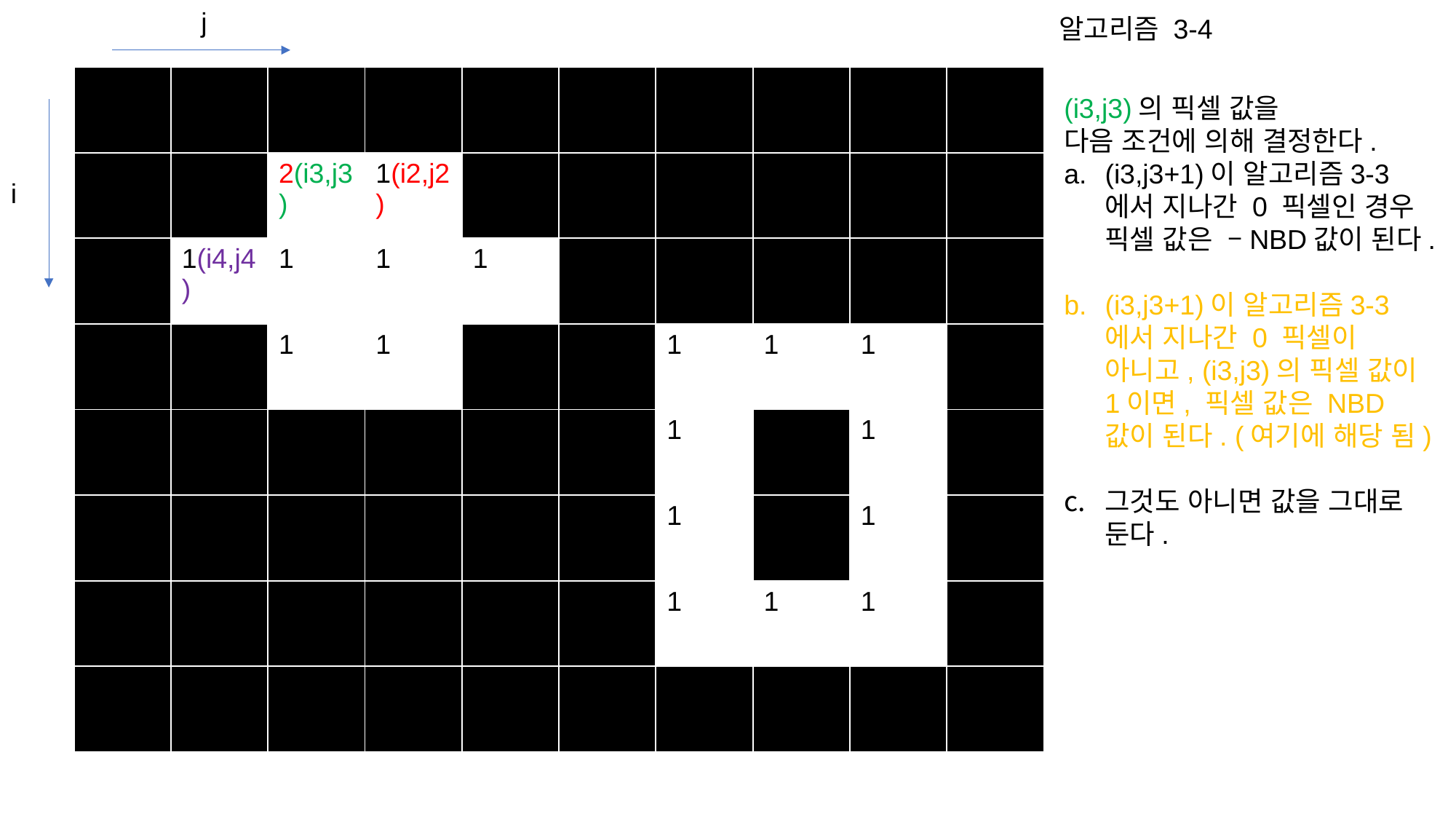

j
알고리즘 3-4
|  |  |  |  |  |  |  |  |  |  |
| --- | --- | --- | --- | --- | --- | --- | --- | --- | --- |
|  |  | 2(i3,j3) | 1(i2,j2) |  |  |  |  |  |  |
|  | 1(i4,j4) | 1 | 1 | 1 |  |  |  |  |  |
|  |  | 1 | 1 |  |  | 1 | 1 | 1 |  |
|  |  |  |  |  |  | 1 |  | 1 |  |
|  |  |  |  |  |  | 1 |  | 1 |  |
|  |  |  |  |  |  | 1 | 1 | 1 |  |
|  |  |  |  |  |  |  |  |  |  |
(i3,j3)의 픽셀 값을
다음 조건에 의해 결정한다.
(i3,j3+1)이 알고리즘3-3에서 지나간 0 픽셀인 경우 픽셀 값은  –NBD값이 된다.

(i3,j3+1)이 알고리즘3-3에서 지나간 0 픽셀이 아니고, (i3,j3)의 픽셀 값이 1이면, 픽셀 값은 NBD값이 된다. (여기에 해당 됨)

그것도 아니면 값을 그대로 둔다.
i